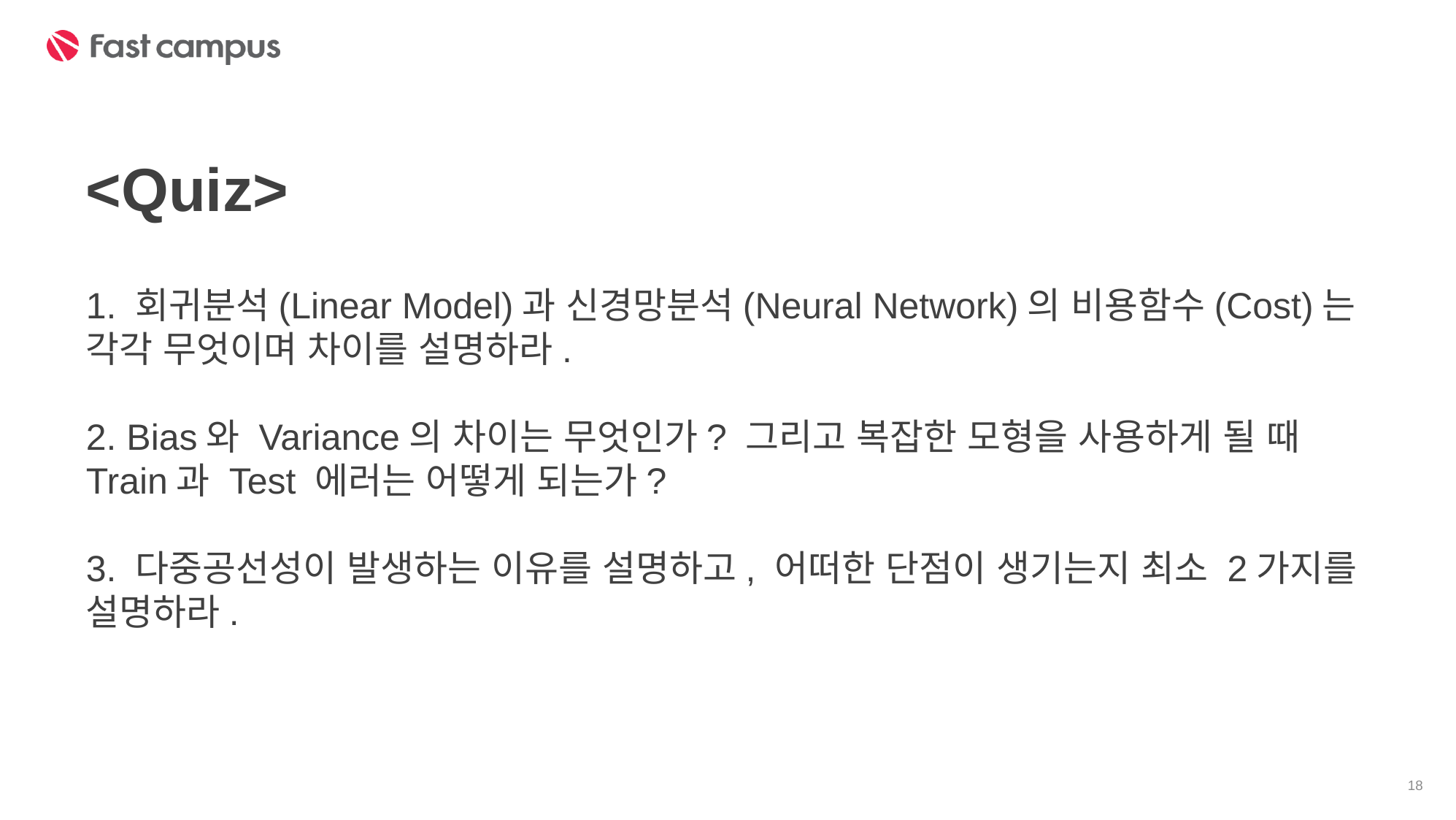

# <Quiz> 1. 회귀분석(Linear Model)과 신경망분석(Neural Network)의 비용함수(Cost)는 각각 무엇이며 차이를 설명하라. 2. Bias와 Variance의 차이는 무엇인가? 그리고 복잡한 모형을 사용하게 될 때 Train과 Test 에러는 어떻게 되는가? 3. 다중공선성이 발생하는 이유를 설명하고, 어떠한 단점이 생기는지 최소 2가지를 설명하라.
18